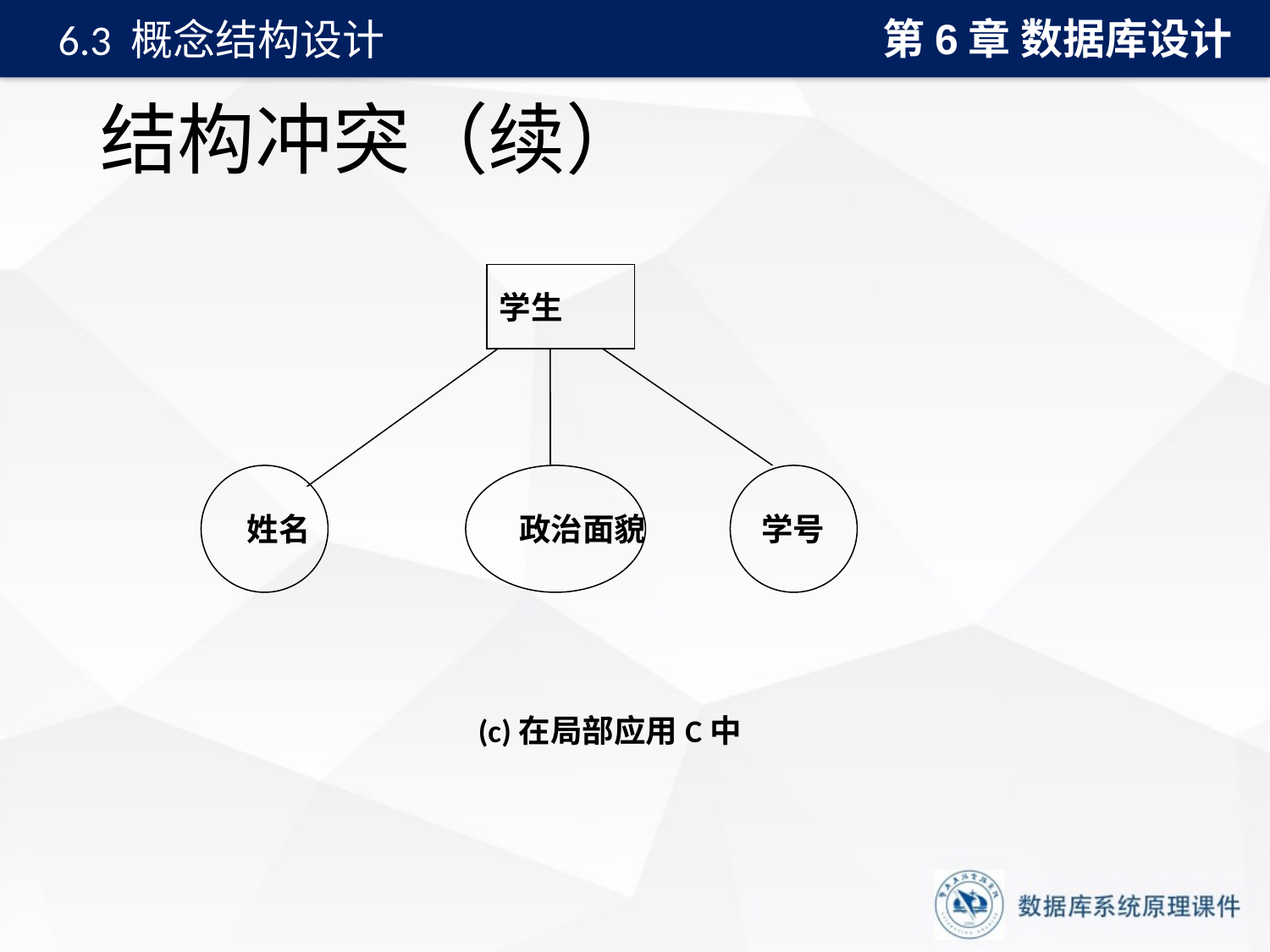

第6章 数据库设计
6.3 概念结构设计
# 结构冲突（续）
学生

 姓名
 政治面貌
学号
(c)在局部应用C中